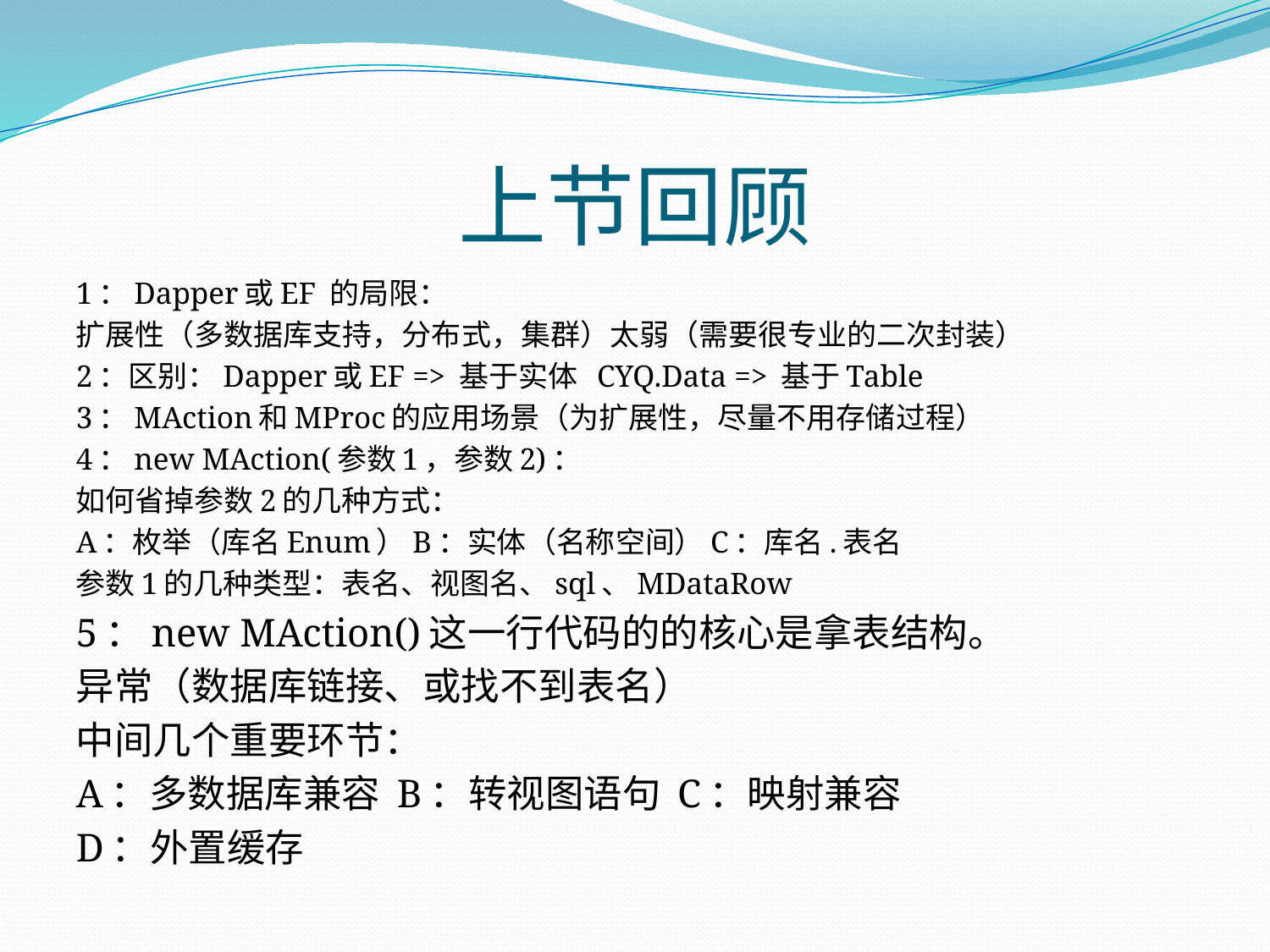

# 上节回顾
1：Dapper或EF 的局限：
扩展性（多数据库支持，分布式，集群）太弱（需要很专业的二次封装）
2：区别：Dapper或EF => 基于实体  CYQ.Data => 基于Table
3：MAction和MProc的应用场景（为扩展性，尽量不用存储过程）
4：new MAction(参数1，参数2)：
如何省掉参数2的几种方式：
A：枚举（库名Enum）B：实体（名称空间）C：库名.表名
参数1的几种类型：表名、视图名、sql、MDataRow
5：new MAction()这一行代码的的核心是拿表结构。
异常（数据库链接、或找不到表名）
中间几个重要环节：
A：多数据库兼容 B：转视图语句 C：映射兼容
D：外置缓存